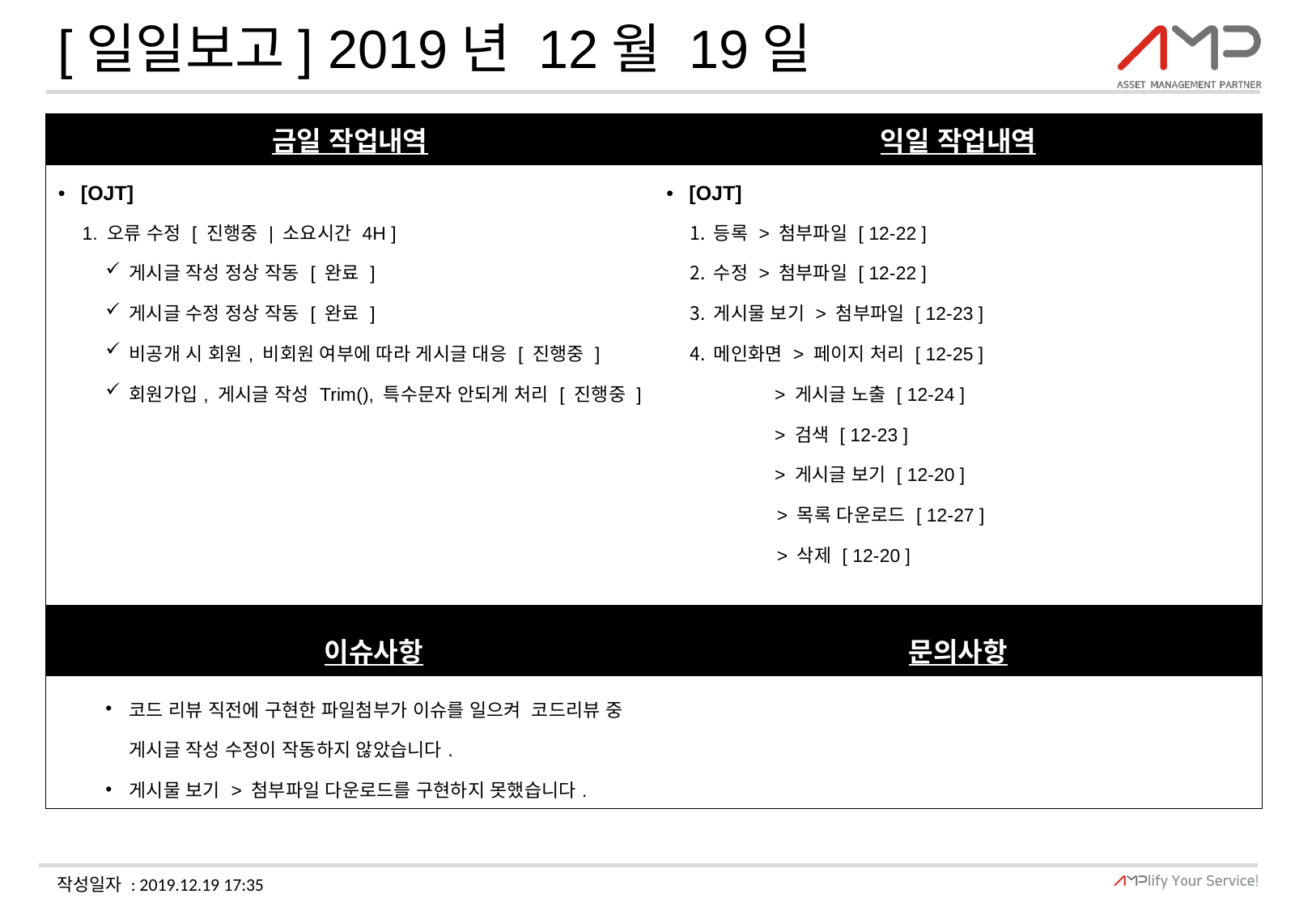

# [일일보고] 2019년 12월 19일
| 금일 작업내역 | 익일 작업내역 |
| --- | --- |
| [OJT] 1. 오류 수정 [ 진행중 | 소요시간 4H ] 게시글 작성 정상 작동 [ 완료 ] 게시글 수정 정상 작동 [ 완료 ] 비공개 시 회원, 비회원 여부에 따라 게시글 대응 [ 진행중 ] 회원가입, 게시글 작성 Trim(), 특수문자 안되게 처리 [ 진행중 ] | [OJT] 등록 > 첨부파일 [ 12-22 ] 수정 > 첨부파일 [ 12-22 ] 게시물 보기 > 첨부파일 [ 12-23 ] 메인화면 > 페이지 처리 [ 12-25 ] > 게시글 노출 [ 12-24 ] > 검색 [ 12-23 ] > 게시글 보기 [ 12-20 ] > 목록 다운로드 [ 12-27 ] > 삭제 [ 12-20 ] |
| 이슈사항 | 문의사항 |
| 코드 리뷰 직전에 구현한 파일첨부가 이슈를 일으켜 코드리뷰 중 게시글 작성 수정이 작동하지 않았습니다. 게시물 보기 > 첨부파일 다운로드를 구현하지 못했습니다. |  |
작성일자 : 2019.12.19 17:35